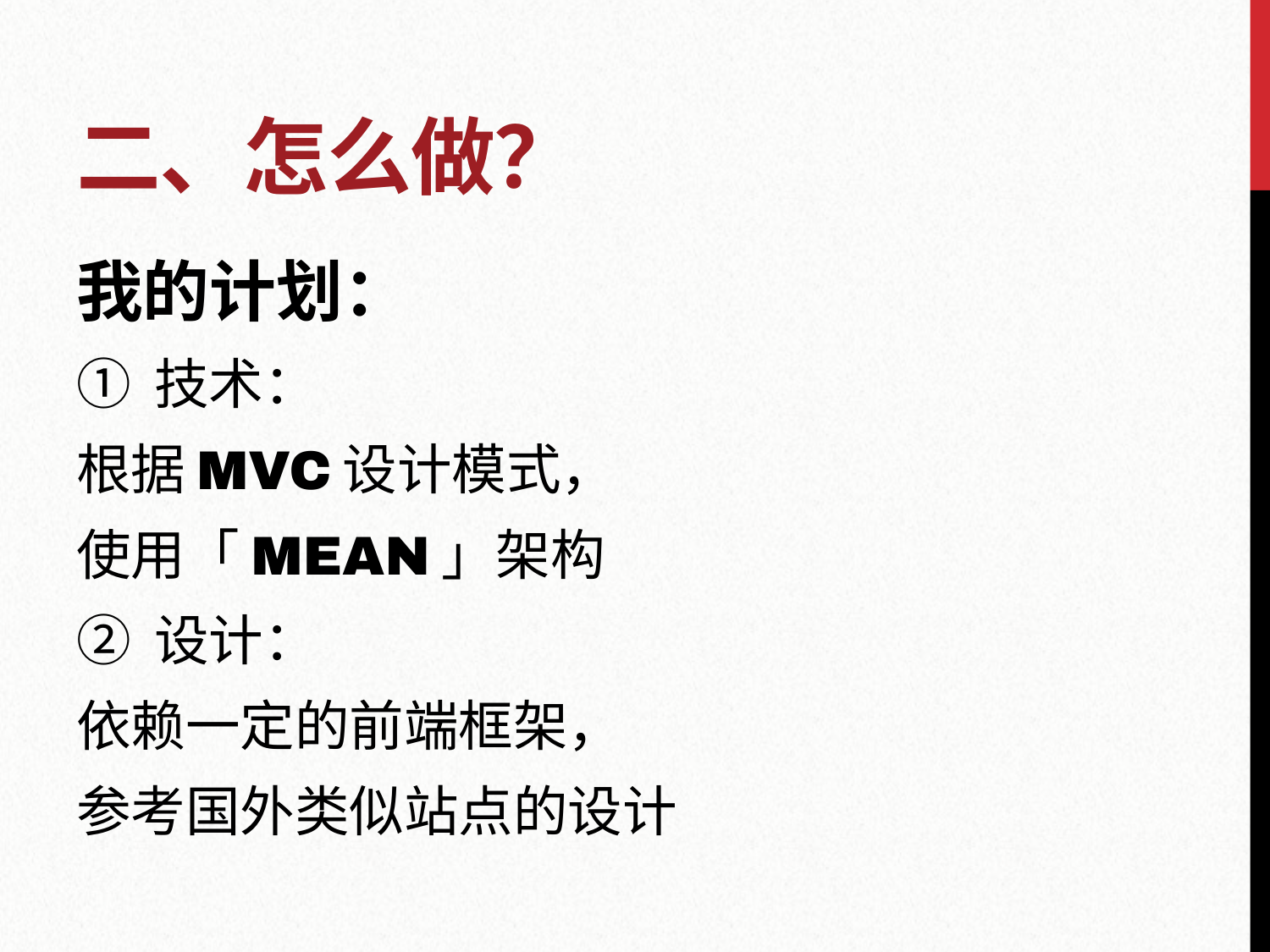

# 二、怎么做？
我的计划：
① 技术：
根据MVC设计模式，
使用「MEAN」架构
② 设计：
依赖一定的前端框架，
参考国外类似站点的设计